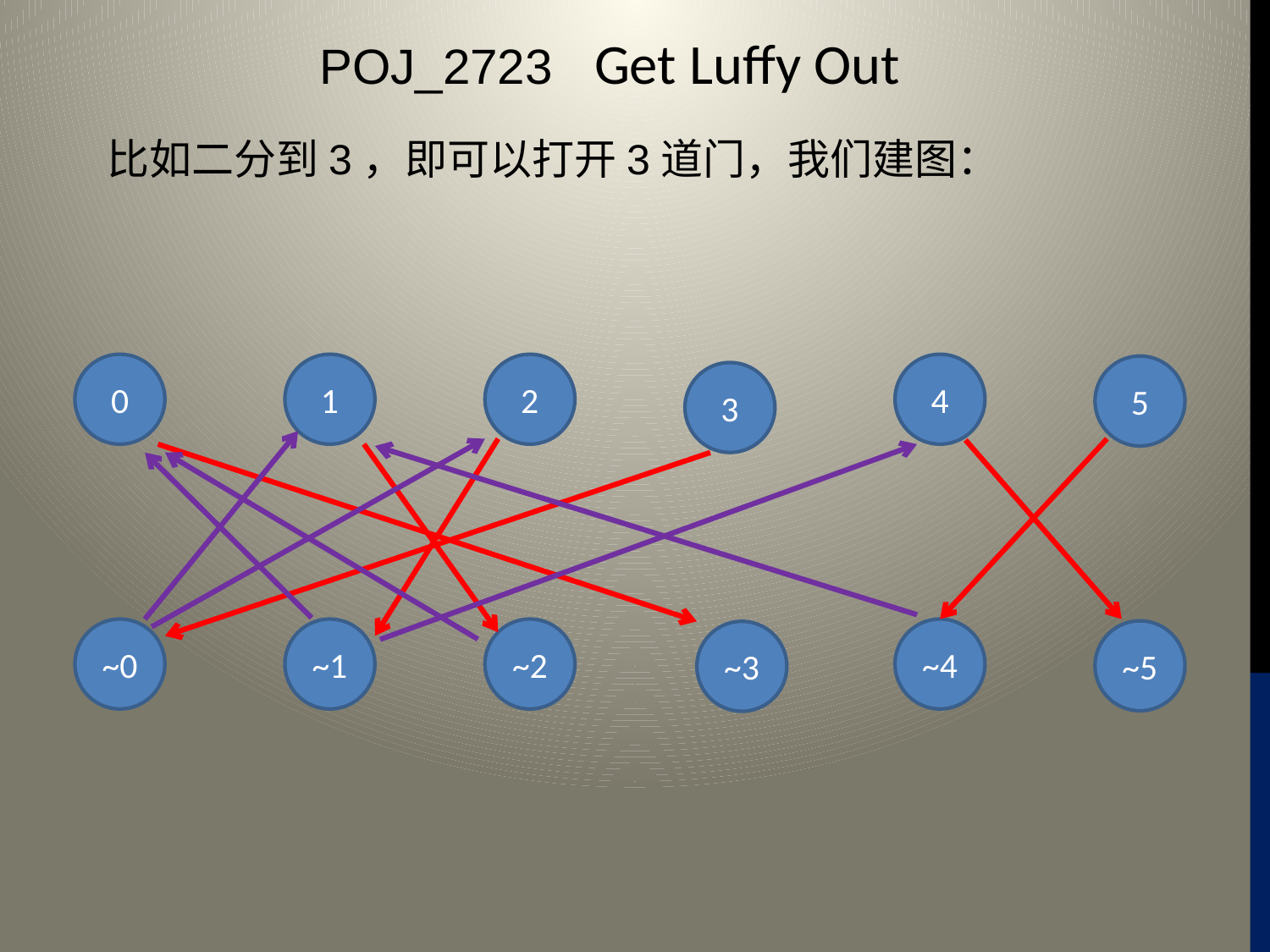

# POJ_2723   Get Luffy Out
比如二分到3，即可以打开3道门，我们建图：
0
1
2
4
5
3
~0
~1
~2
~4
~5
~3